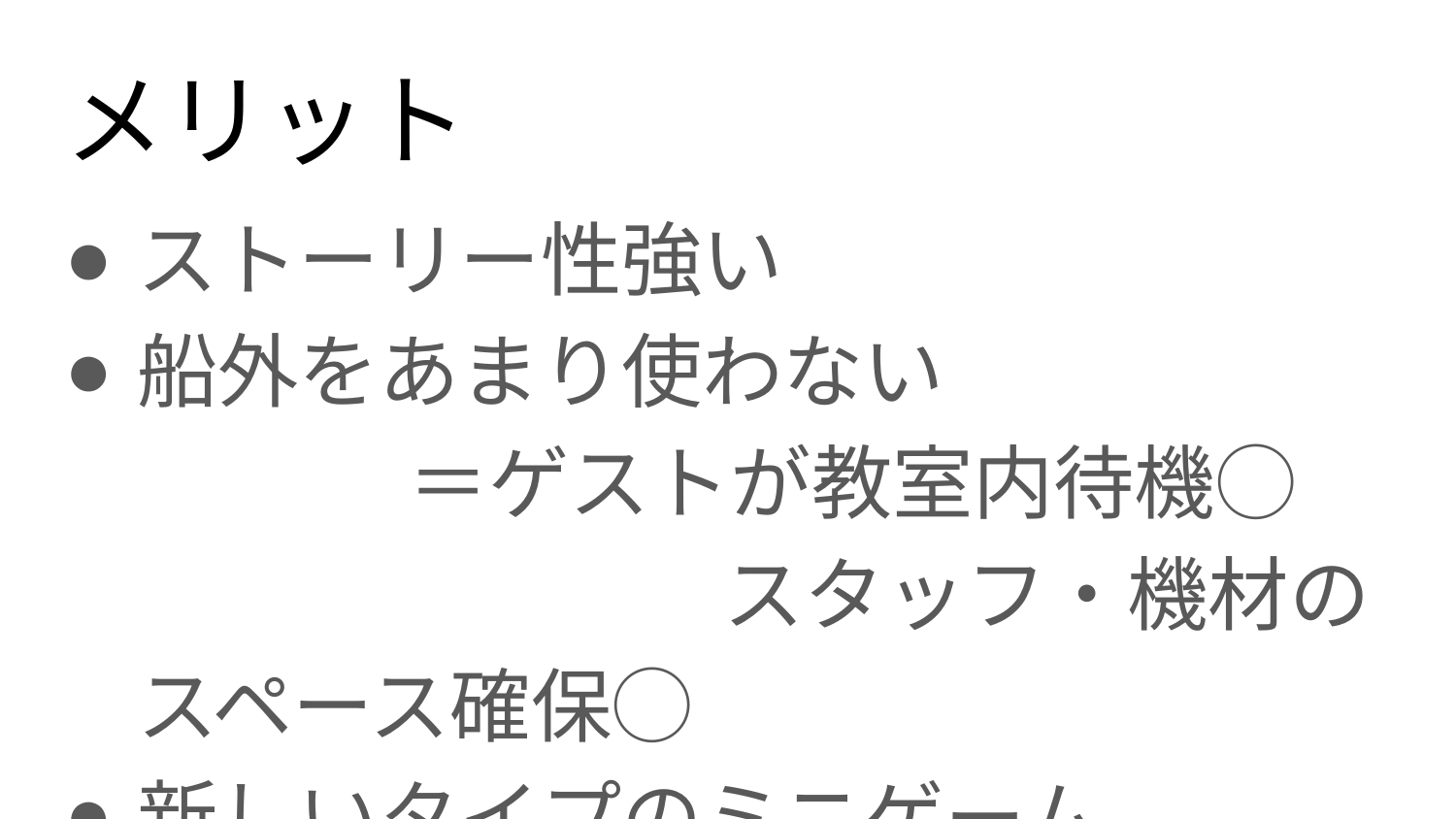

# メリット
ストーリー性強い
船外をあまり使わない                                ＝ゲストが教室内待機◯                               スタッフ・機材のスペース確保◯
新しいタイプのミニゲーム